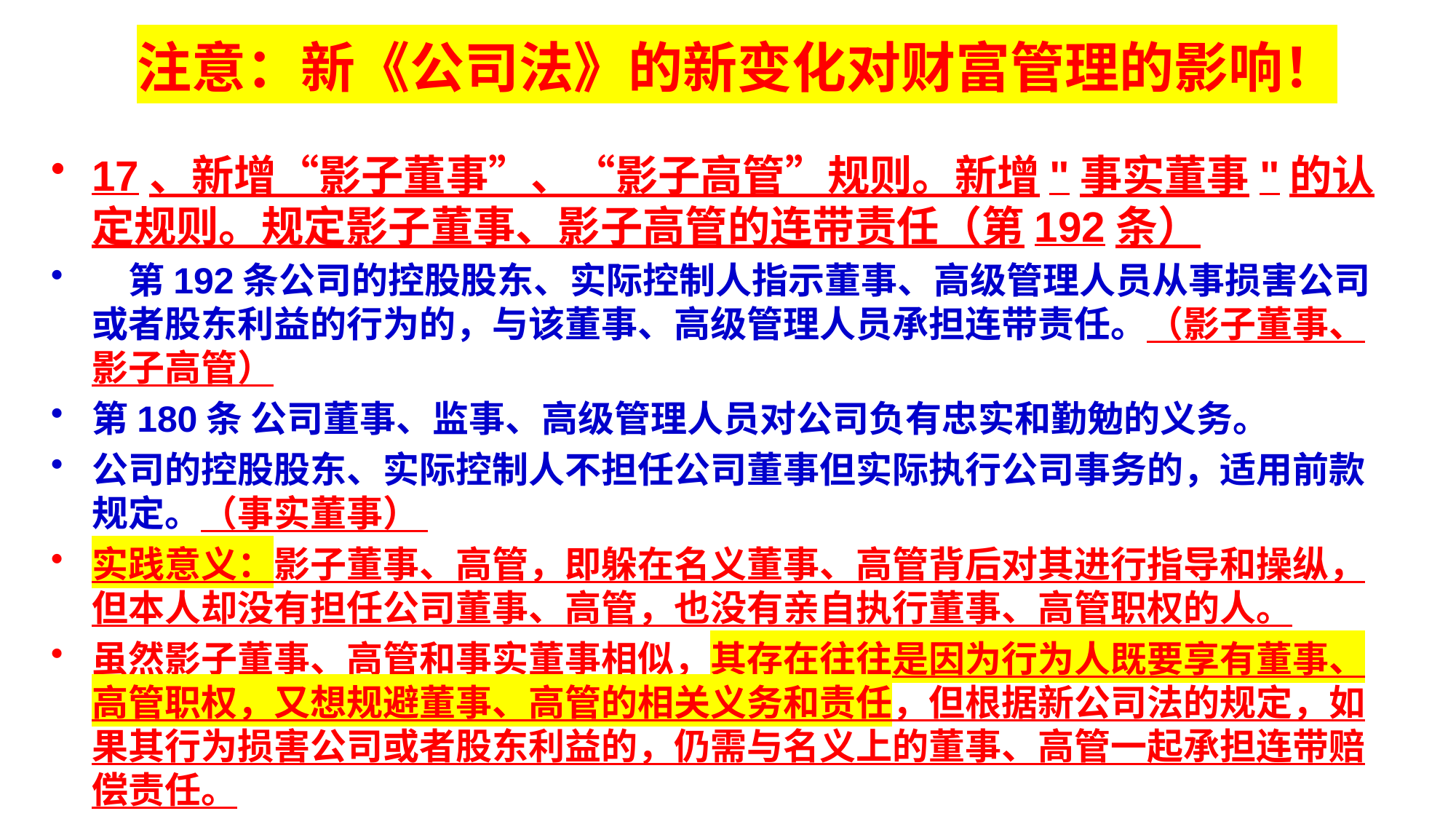

# 注意：新《公司法》的新变化对财富管理的影响！
17、新增“影子董事”、“影子高管”规则。新增"事实董事"的认定规则。规定影子董事、影子高管的连带责任（第192条）
　第192条公司的控股股东、实际控制人指示董事、高级管理人员从事损害公司或者股东利益的行为的，与该董事、高级管理人员承担连带责任。（影子董事、影子高管）
第180条 公司董事、监事、高级管理人员对公司负有忠实和勤勉的义务。
公司的控股股东、实际控制人不担任公司董事但实际执行公司事务的，适用前款规定。（事实董事）
实践意义：影子董事、高管，即躲在名义董事、高管背后对其进行指导和操纵，但本人却没有担任公司董事、高管，也没有亲自执行董事、高管职权的人。
虽然影子董事、高管和事实董事相似，其存在往往是因为行为人既要享有董事、高管职权，又想规避董事、高管的相关义务和责任，但根据新公司法的规定，如果其行为损害公司或者股东利益的，仍需与名义上的董事、高管一起承担连带赔偿责任。
高净值客户、家族企业中股权高度集中或股权代持、影子董事和影子高管的现象往往比较常见。   对于高客朋友们来说，新《公司法》的最新规定提示未来做好企业内部监管责任治理的重要性，需提高家族企业内部的控股股东和实际控制人强化合法合规意识，从公司治理源头规避法律风险！